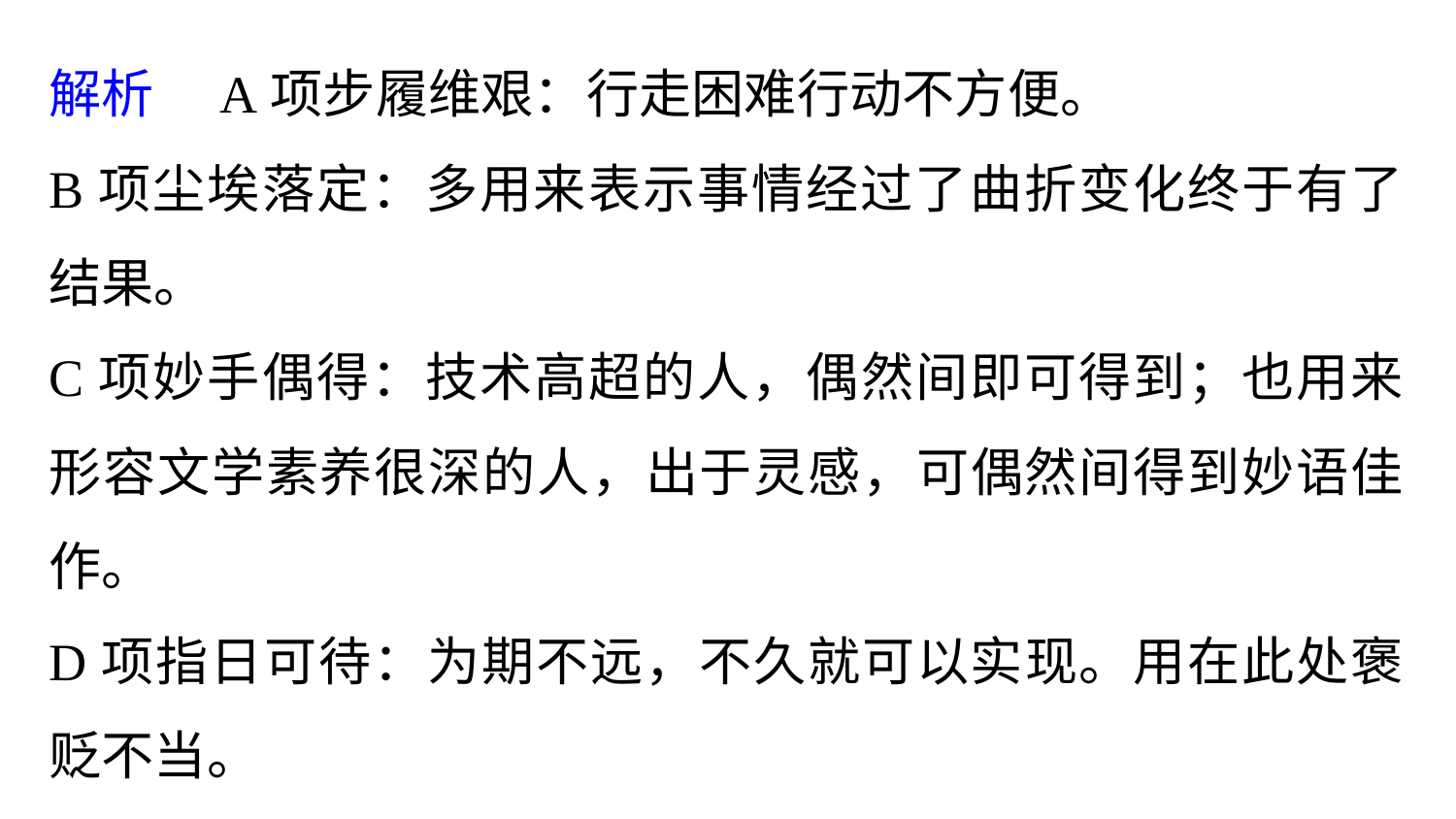

解析　A项步履维艰：行走困难行动不方便。
B项尘埃落定：多用来表示事情经过了曲折变化终于有了结果。
C项妙手偶得：技术高超的人，偶然间即可得到；也用来形容文学素养很深的人，出于灵感，可偶然间得到妙语佳作。
D项指日可待：为期不远，不久就可以实现。用在此处褒贬不当。
答案　D